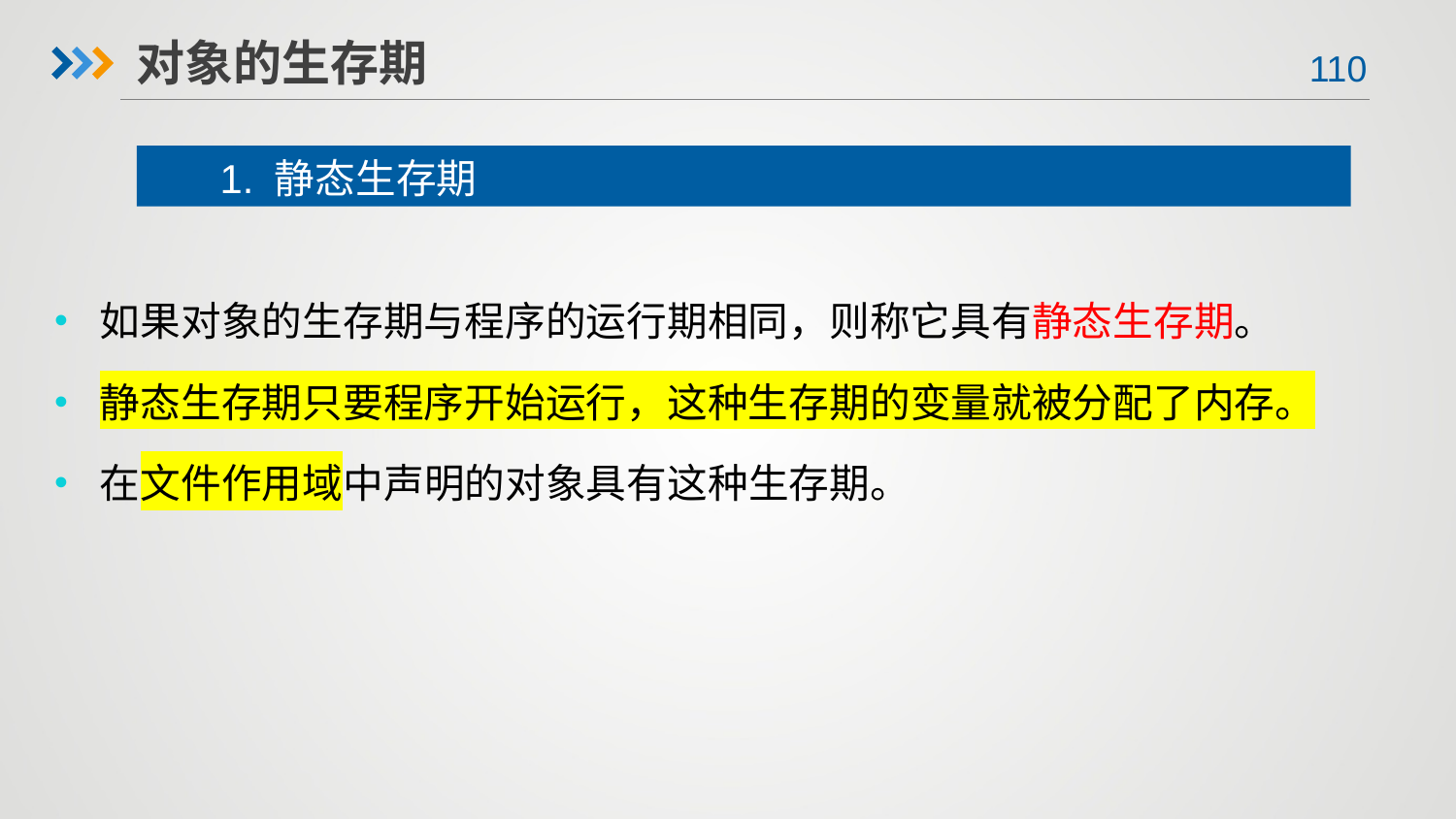

对象的生存期

1. 静态生存期
如果对象的生存期与程序的运行期相同，则称它具有静态生存期。
静态生存期只要程序开始运行，这种生存期的变量就被分配了内存。
在文件作用域中声明的对象具有这种生存期。